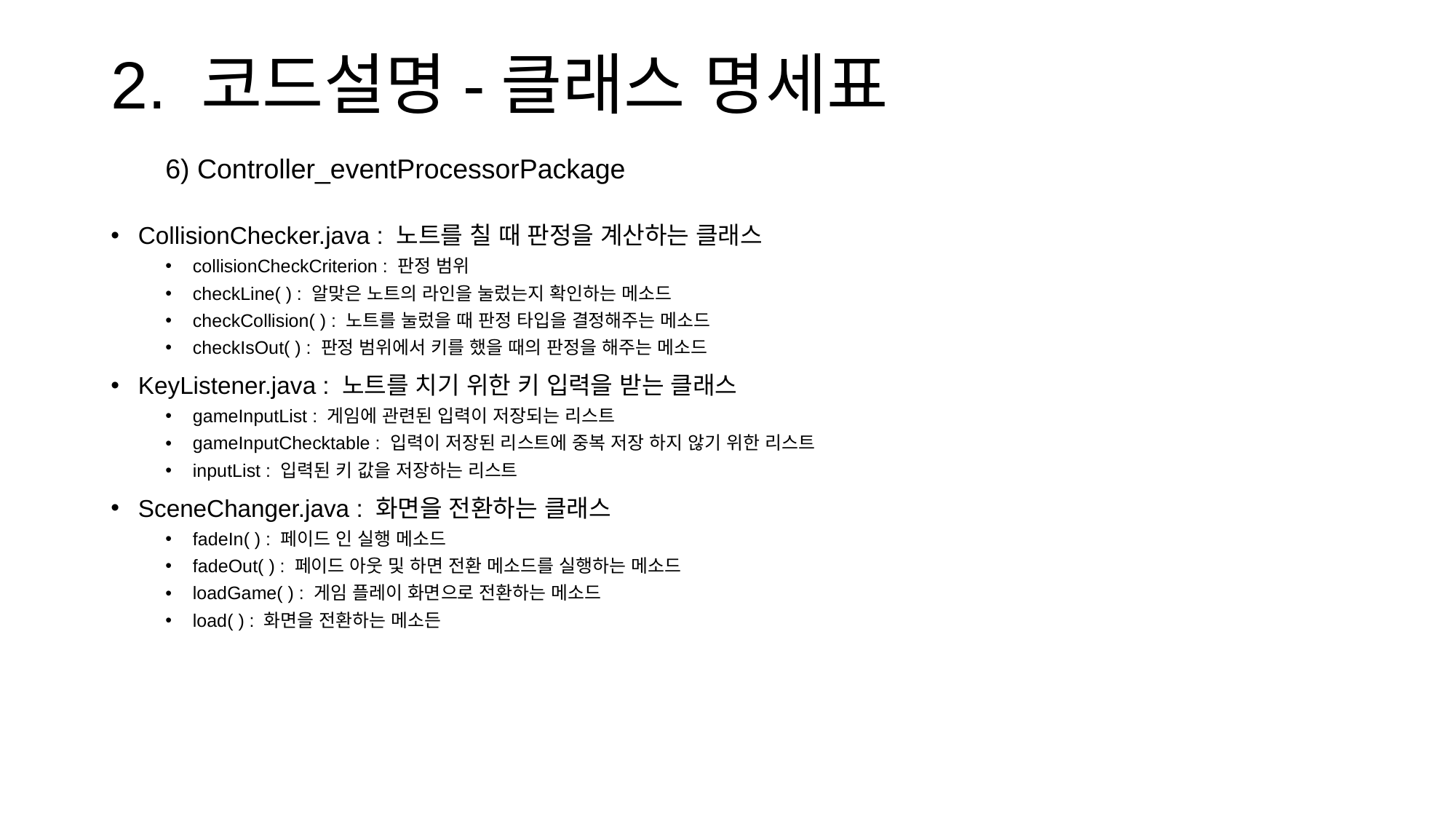

# 2. 코드설명-클래스 명세표
6) Controller_eventProcessorPackage
CollisionChecker.java : 노트를 칠 때 판정을 계산하는 클래스
collisionCheckCriterion : 판정 범위
checkLine( ) : 알맞은 노트의 라인을 눌렀는지 확인하는 메소드
checkCollision( ) : 노트를 눌렀을 때 판정 타입을 결정해주는 메소드
checkIsOut( ) : 판정 범위에서 키를 했을 때의 판정을 해주는 메소드
KeyListener.java : 노트를 치기 위한 키 입력을 받는 클래스
gameInputList : 게임에 관련된 입력이 저장되는 리스트
gameInputChecktable : 입력이 저장된 리스트에 중복 저장 하지 않기 위한 리스트
inputList : 입력된 키 값을 저장하는 리스트
SceneChanger.java : 화면을 전환하는 클래스
fadeIn( ) : 페이드 인 실행 메소드
fadeOut( ) : 페이드 아웃 및 하면 전환 메소드를 실행하는 메소드
loadGame( ) : 게임 플레이 화면으로 전환하는 메소드
load( ) : 화면을 전환하는 메소든